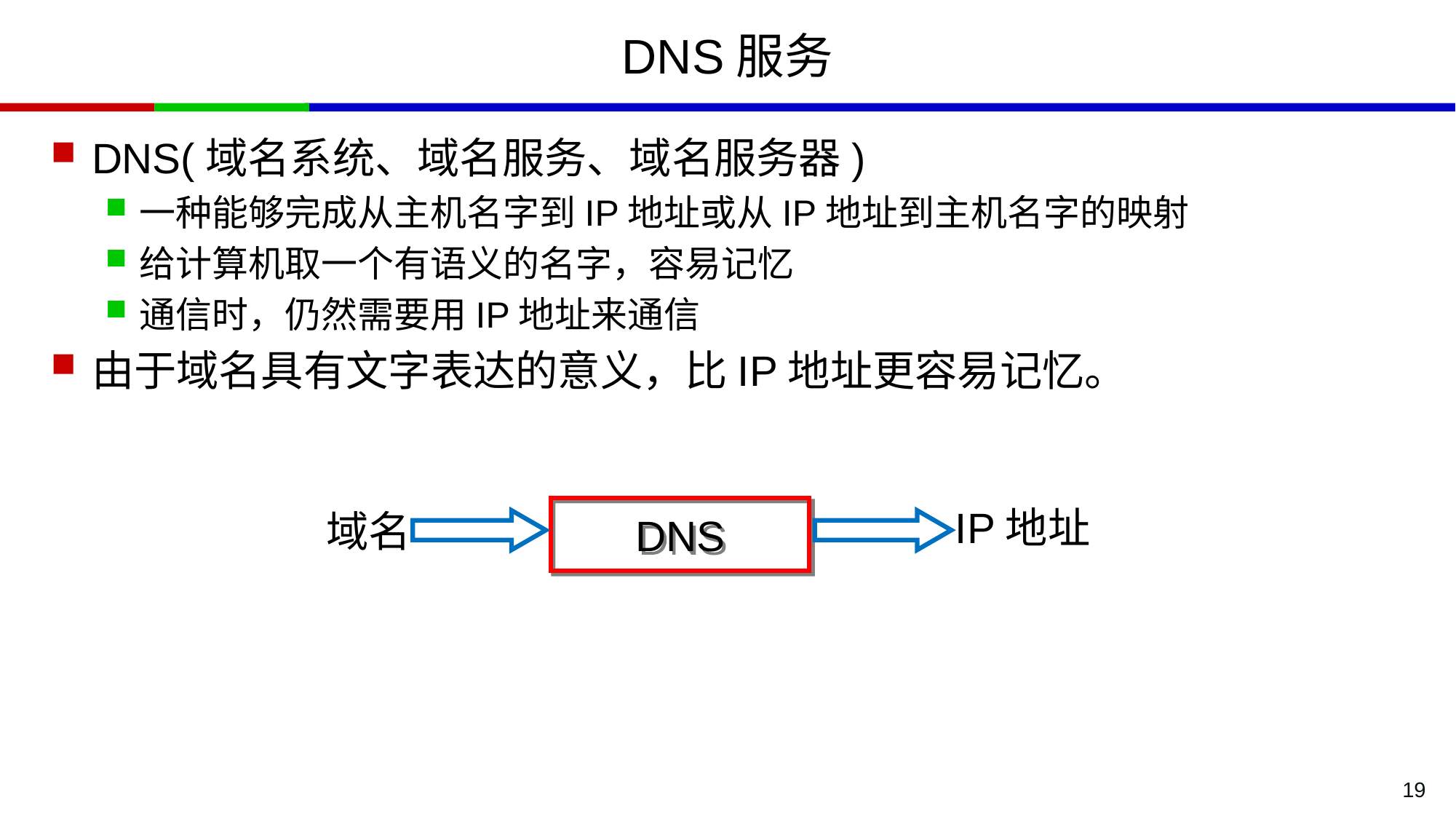

# DNS服务
DNS(域名系统、域名服务、域名服务器)
一种能够完成从主机名字到IP地址或从IP地址到主机名字的映射
给计算机取一个有语义的名字，容易记忆
通信时，仍然需要用IP地址来通信
由于域名具有文字表达的意义，比IP地址更容易记忆。
IP地址
DNS
域名

19